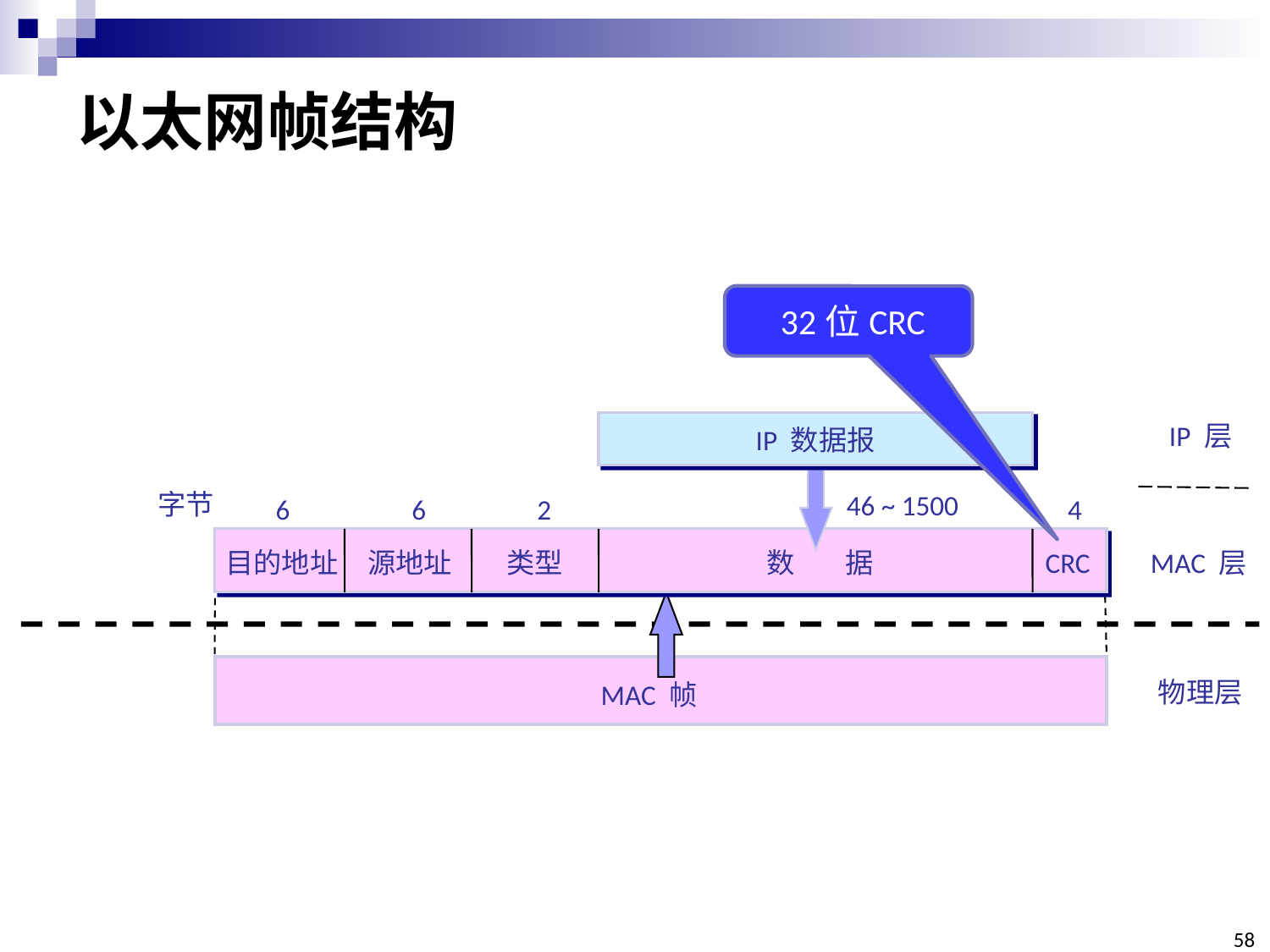

# 以太网帧结构
32位CRC
IP 数据报

IP 层
字节
46 ~ 1500
6
6
2
4

目的地址
源地址
类型
数        据
CRC

MAC 层

物理层
MAC 帧
58